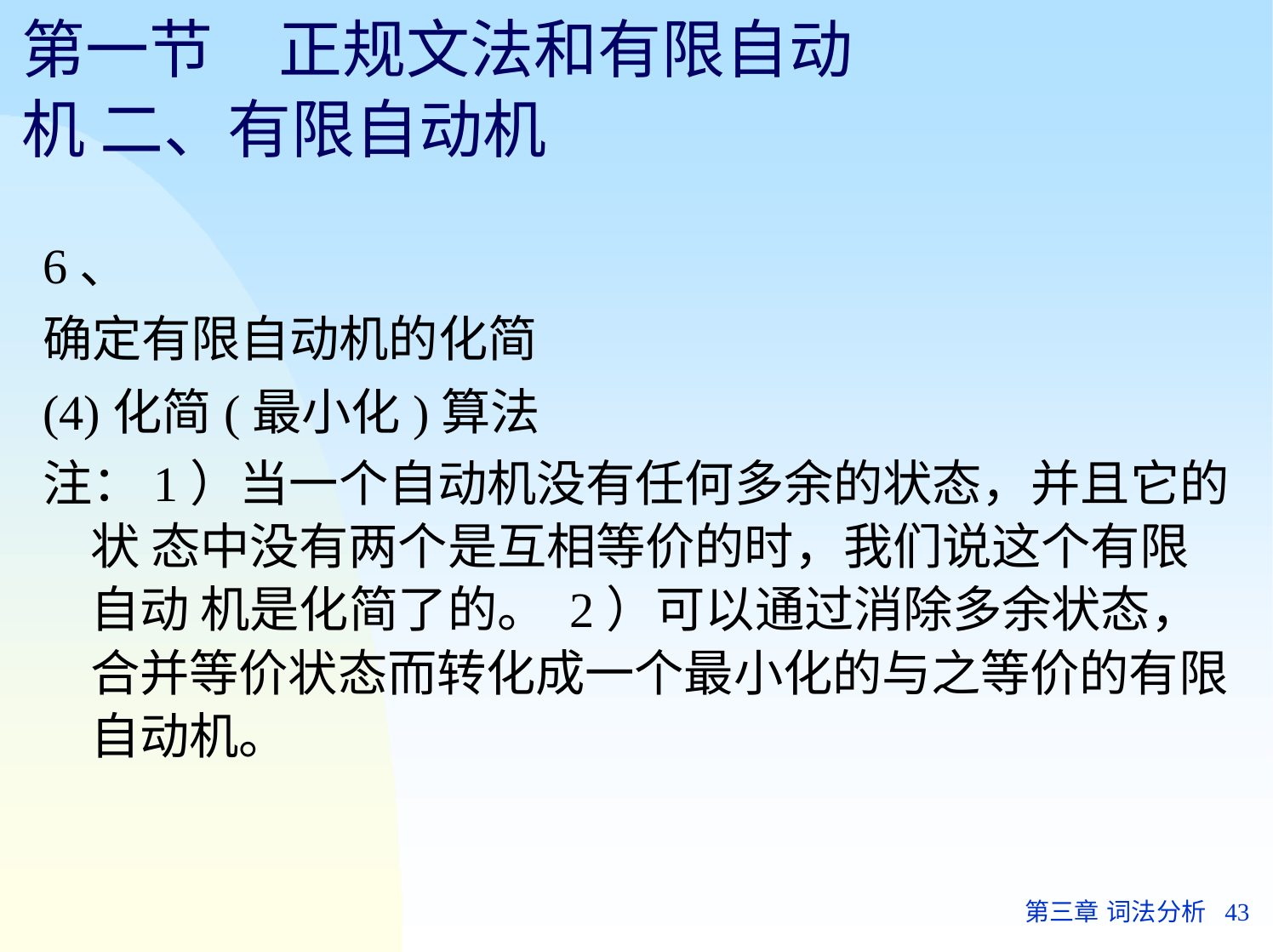

# 第一节	正规文法和有限自动机 二、有限自动机
6、
确定有限自动机的化简
(4)化简(最小化)算法
注：1）当一个自动机没有任何多余的状态，并且它的状 态中没有两个是互相等价的时，我们说这个有限自动 机是化简了的。 2）可以通过消除多余状态，合并等价状态而转化成一个最小化的与之等价的有限自动机。
第三章 词法分析	43